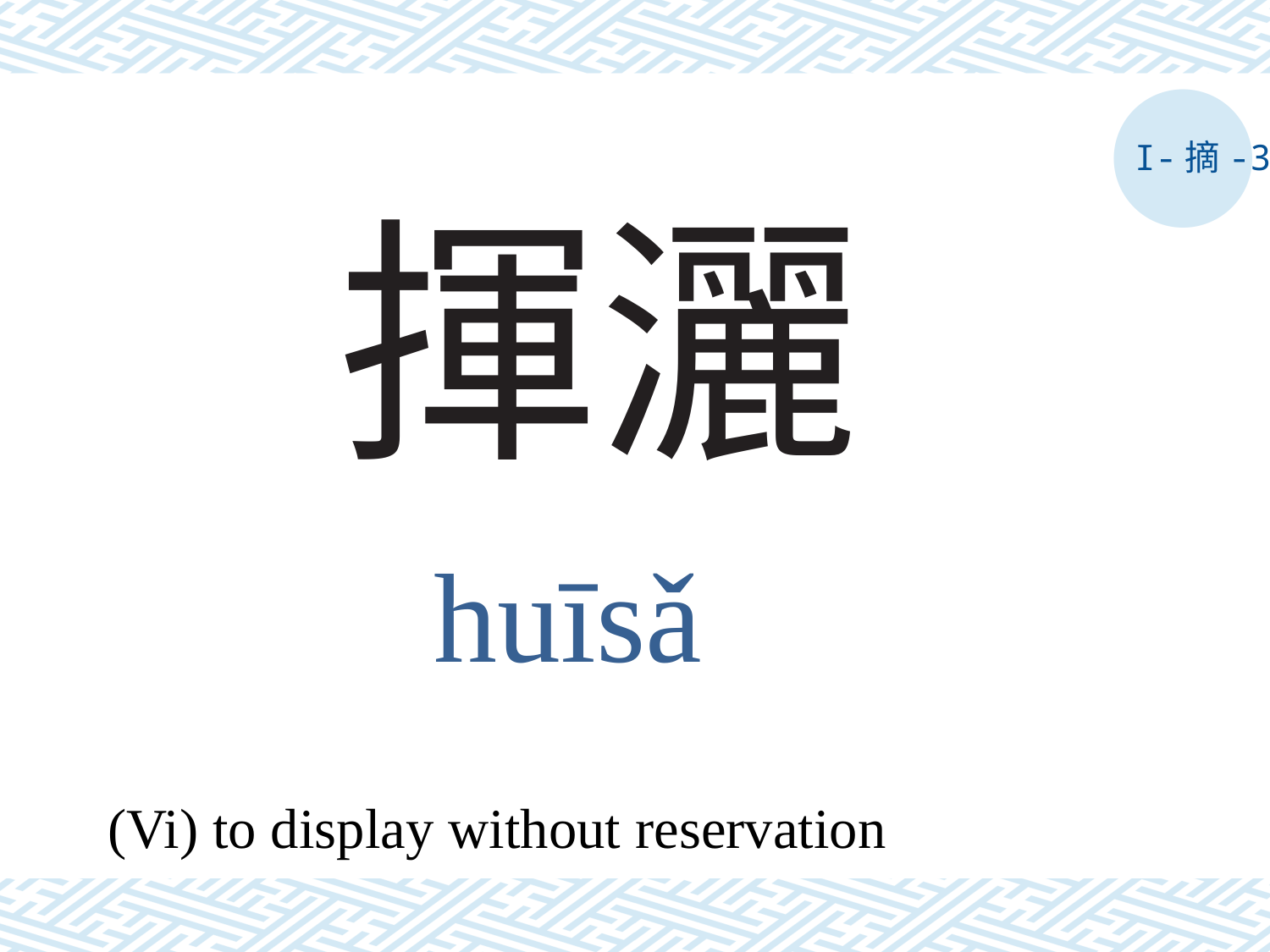

I-摘-3

# 揮灑
huīsǎ
(Vi) to display without reservation